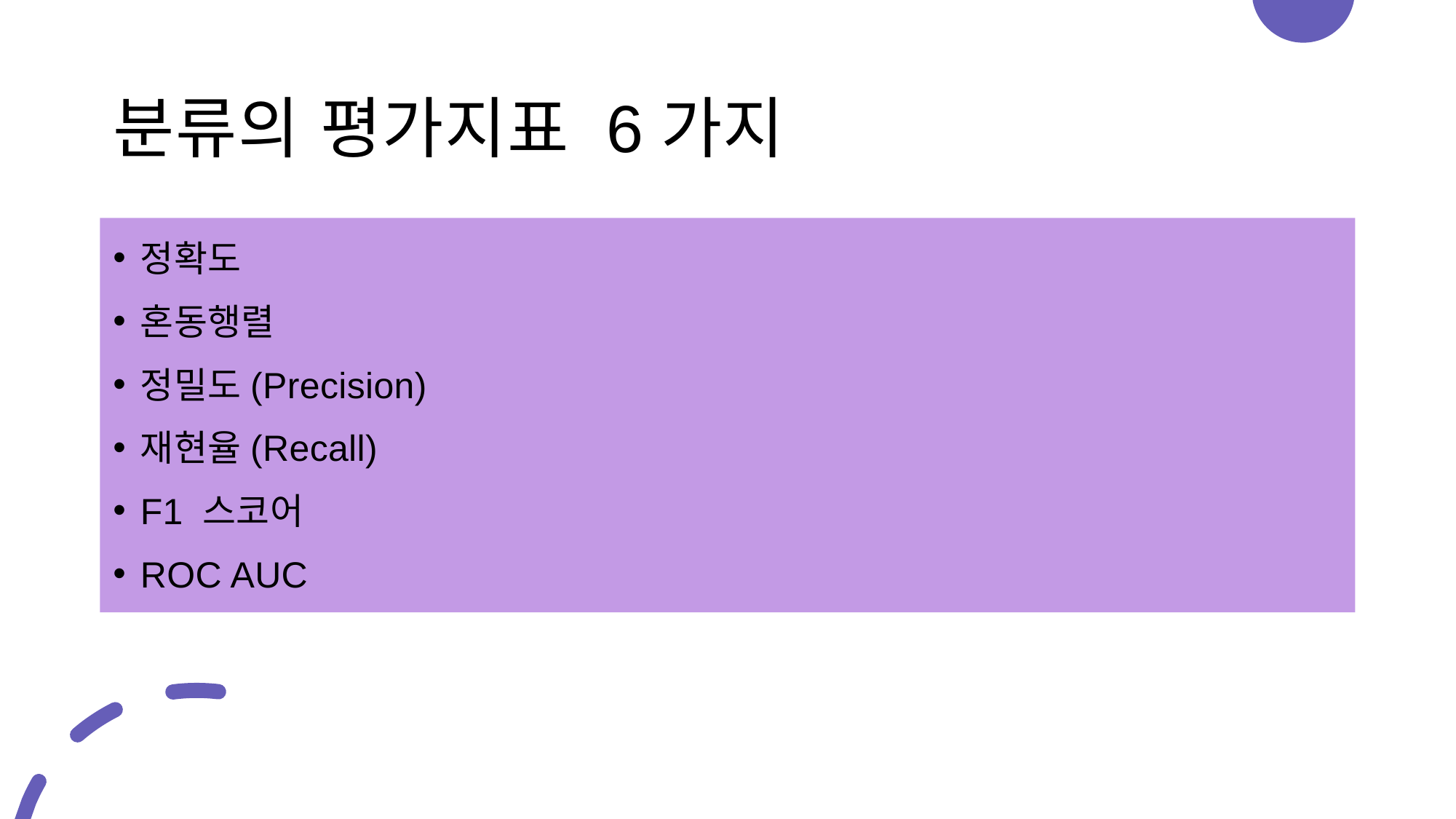

# 분류의 평가지표 6가지
정확도
혼동행렬
정밀도(Precision)
재현율(Recall)
F1 스코어
ROC AUC